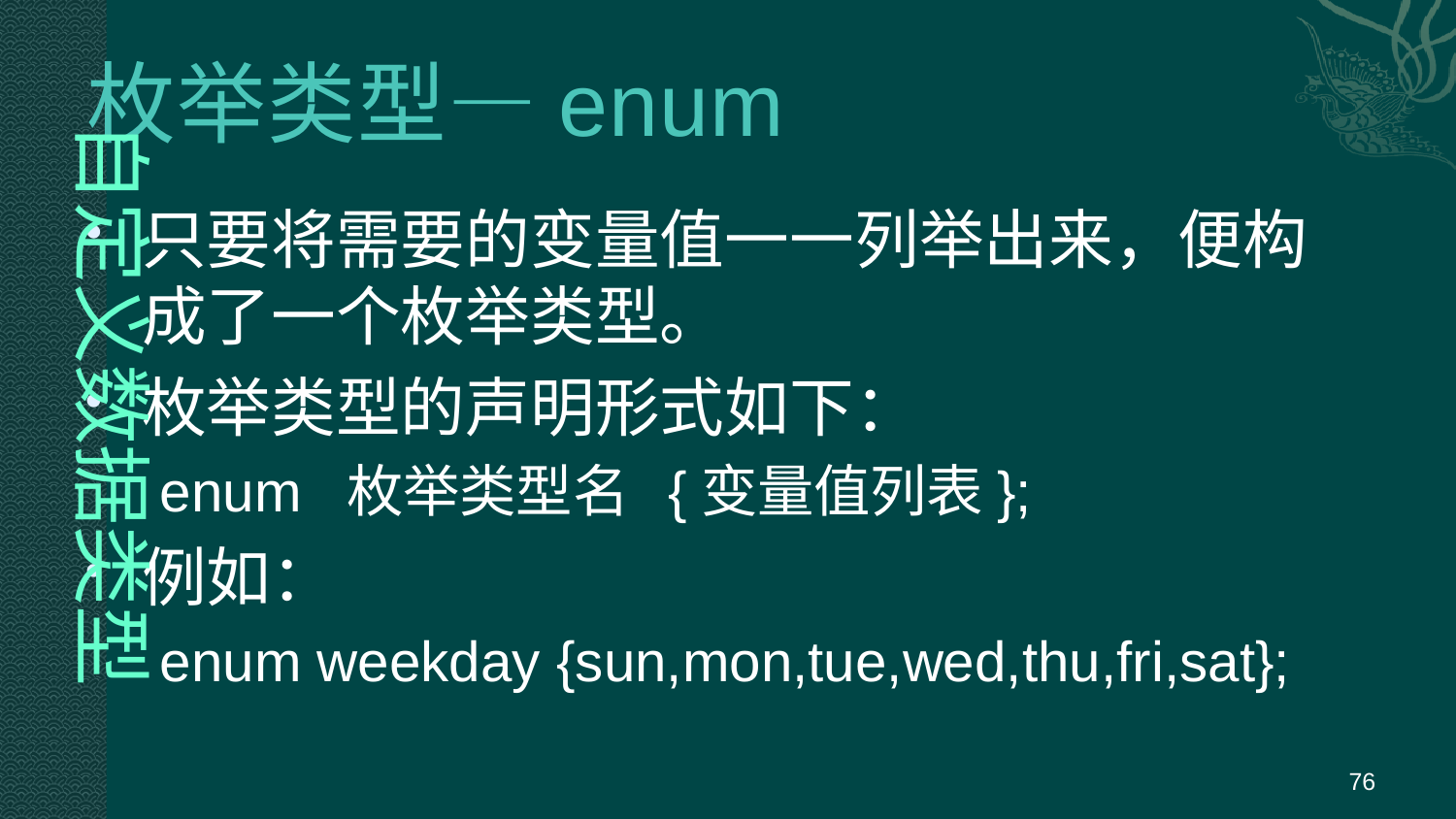

# 枚举类型—enum
自定义数据类型
只要将需要的变量值一一列举出来，便构成了一个枚举类型。
枚举类型的声明形式如下：
enum  枚举类型名  {变量值列表};
例如：
enum weekday {sun,mon,tue,wed,thu,fri,sat};
76